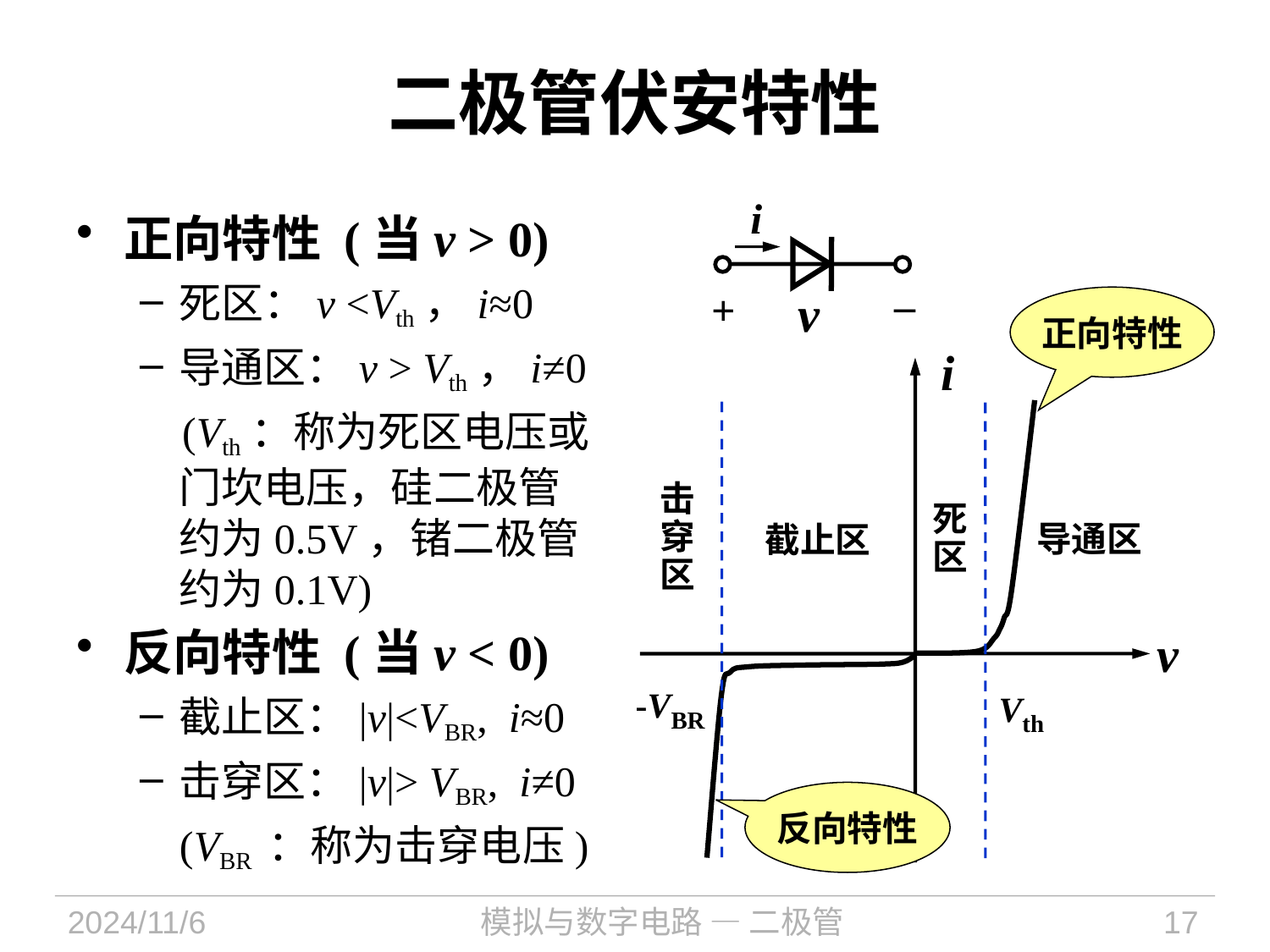

# 二极管伏安特性
i

v
–
+
正向特性 (当v > 0)
死区：v <Vth，i≈0
导通区：v > Vth，i≠0
    (Vth：称为死区电压或门坎电压，硅二极管约为0.5V，锗二极管约为0.1V)
反向特性 (当v < 0)
截止区：|v|<VBR,  i≈0
击穿区：|v|> VBR,  i≠0
	(VBR ：称为击穿电压)
正向特性
i

击穿区
死
区
导通区
截止区
v

Vth
-VBR

反向特性
2024/11/6
模拟与数字电路 — 二极管
17